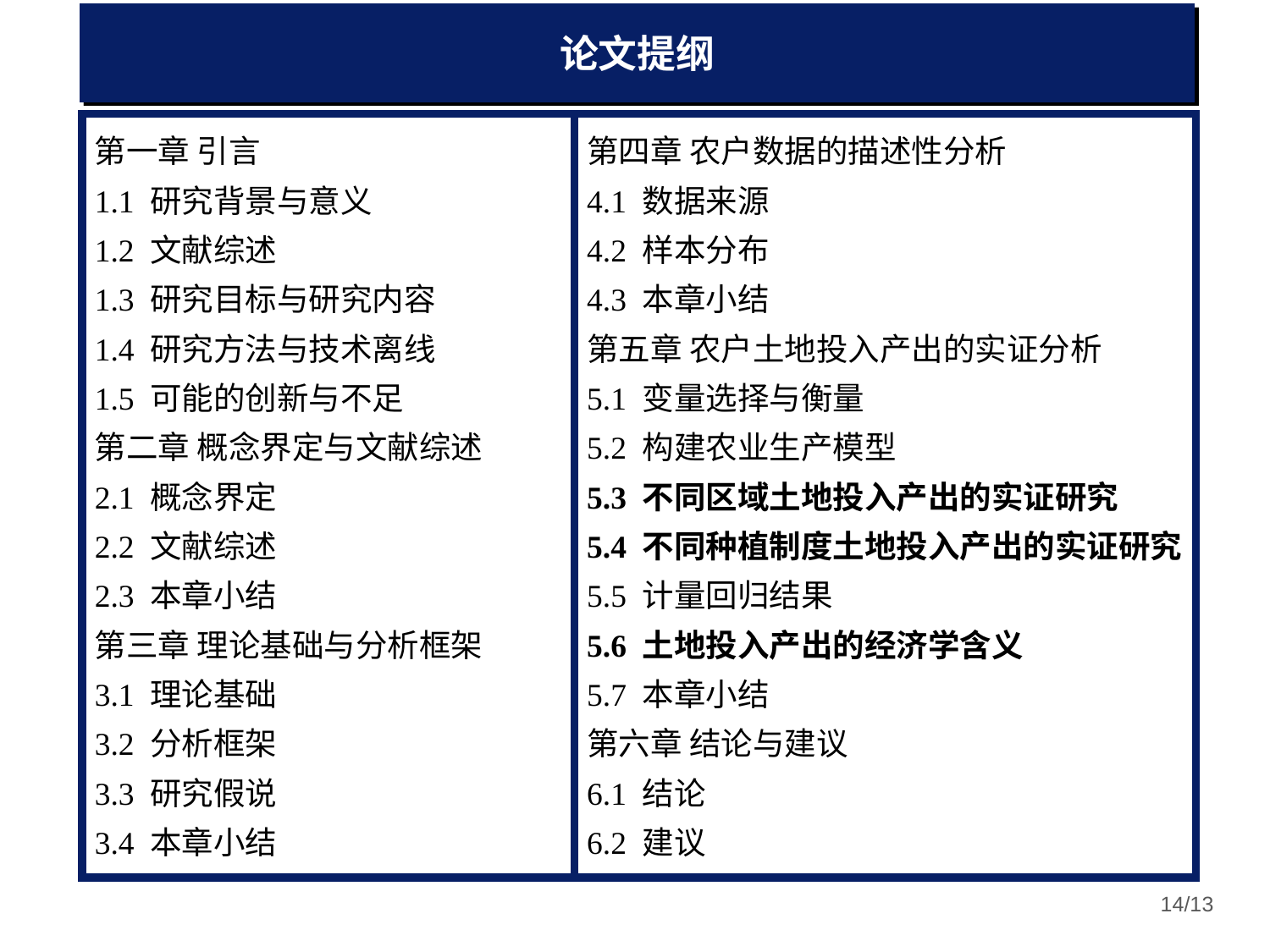

论文提纲
第一章 引言
1.1 研究背景与意义
1.2 文献综述
1.3 研究目标与研究内容
1.4 研究方法与技术离线
1.5 可能的创新与不足
第二章 概念界定与文献综述
2.1 概念界定
2.2 文献综述
2.3 本章小结
第三章 理论基础与分析框架
3.1 理论基础
3.2 分析框架
3.3 研究假说
3.4 本章小结
第四章 农户数据的描述性分析
4.1 数据来源
4.2 样本分布
4.3 本章小结
第五章 农户土地投入产出的实证分析
5.1 变量选择与衡量
5.2 构建农业生产模型
5.3 不同区域土地投入产出的实证研究
5.4 不同种植制度土地投入产出的实证研究
5.5 计量回归结果
5.6 土地投入产出的经济学含义
5.7 本章小结
第六章 结论与建议
6.1 结论
6.2 建议